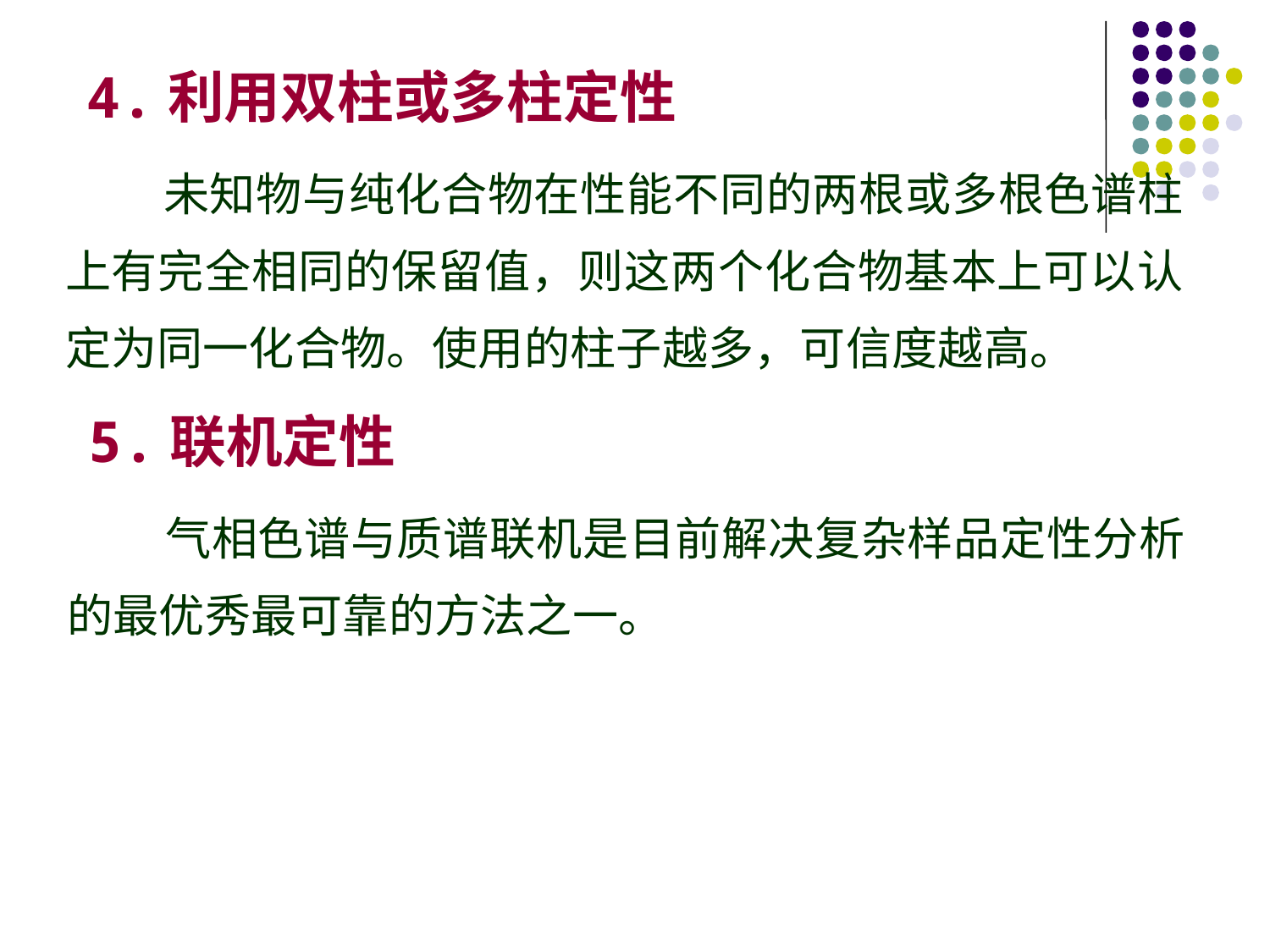

4.利用双柱或多柱定性
        未知物与纯化合物在性能不同的两根或多根色谱柱上有完全相同的保留值，则这两个化合物基本上可以认定为同一化合物。使用的柱子越多，可信度越高。
5.联机定性
        气相色谱与质谱联机是目前解决复杂样品定性分析的最优秀最可靠的方法之一。